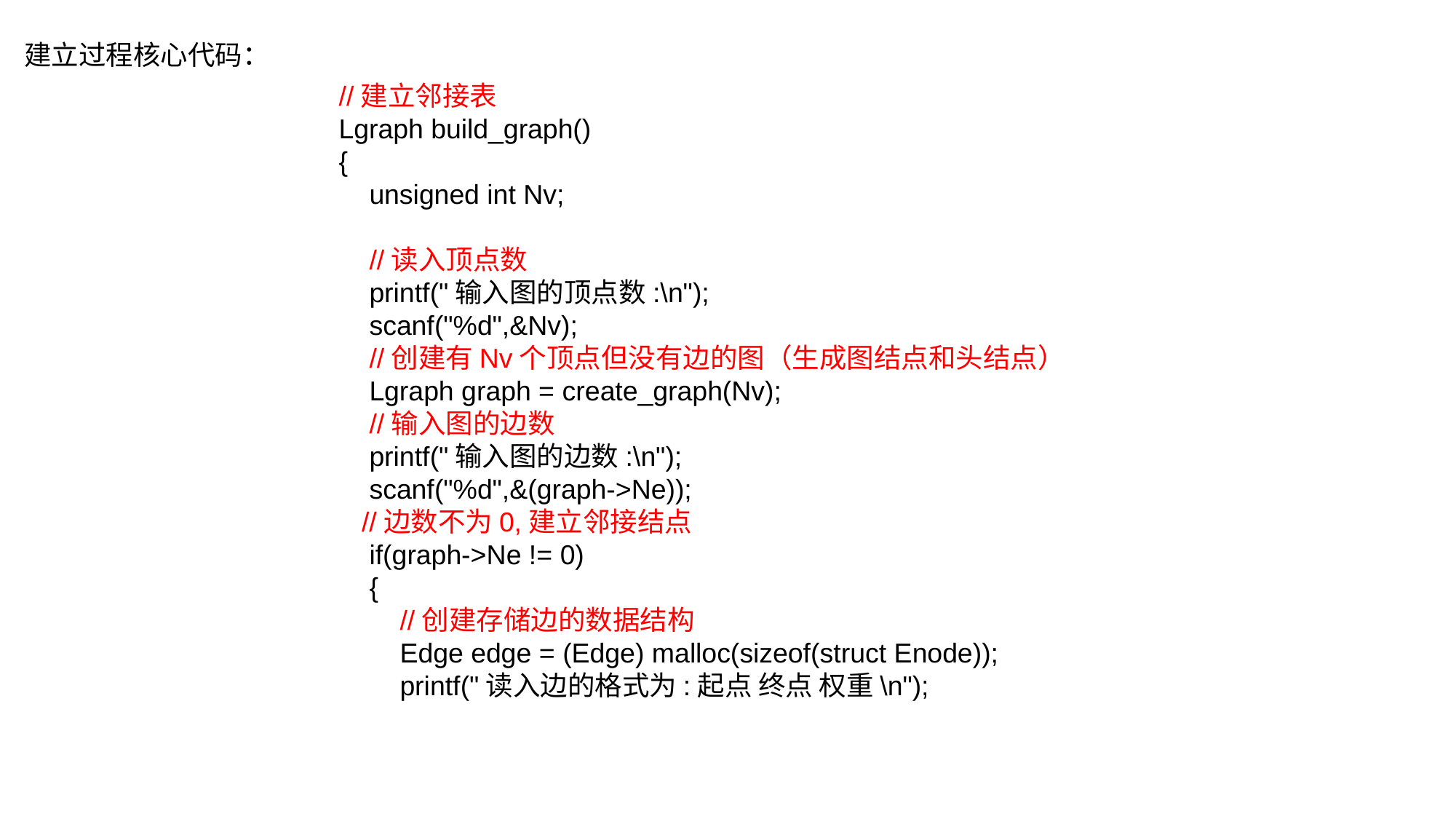

建立过程核心代码：
//建立邻接表
Lgraph build_graph()
{
    unsigned int Nv;

    //读入顶点数
    printf("输入图的顶点数:\n");
    scanf("%d",&Nv);
    //创建有Nv个顶点但没有边的图（生成图结点和头结点）
    Lgraph graph = create_graph(Nv);
    //输入图的边数
    printf("输入图的边数:\n");
    scanf("%d",&(graph->Ne));
   //边数不为0,建立邻接结点
    if(graph->Ne != 0)
    {
        //创建存储边的数据结构
        Edge edge = (Edge) malloc(sizeof(struct Enode));
        printf("读入边的格式为:起点 终点 权重\n");